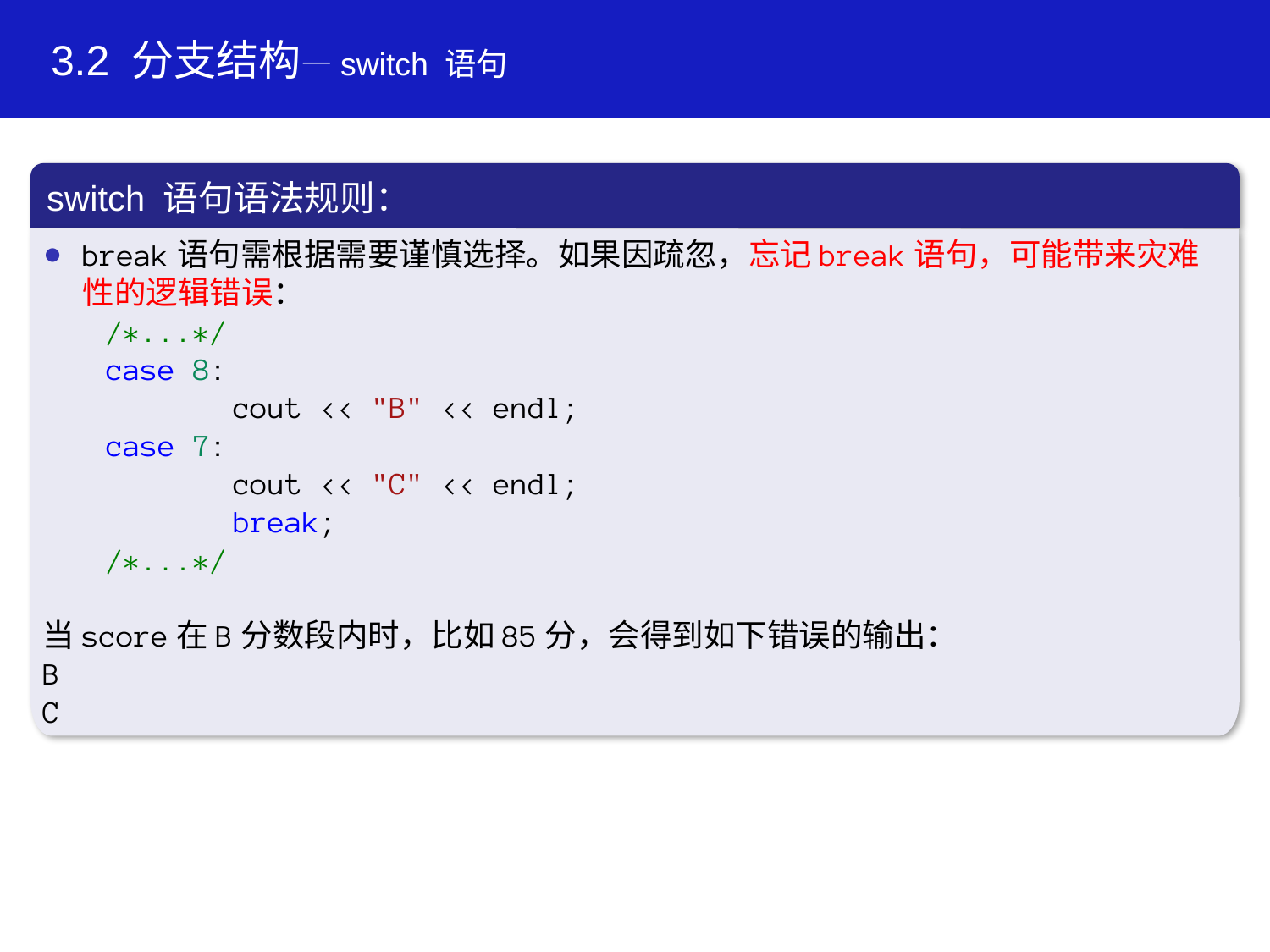

# 3.2 分支结构—switch 语句
switch 语句语法规则：
break语句需根据需要谨慎选择。如果因疏忽，忘记break语句，可能带来灾难性的逻辑错误：
/*...*/
case 8:
	cout << "B" << endl;
case 7:
	cout << "C" << endl;
	break;
/*...*/

当score在B分数段内时，比如85分，会得到如下错误的输出：
B
C
22